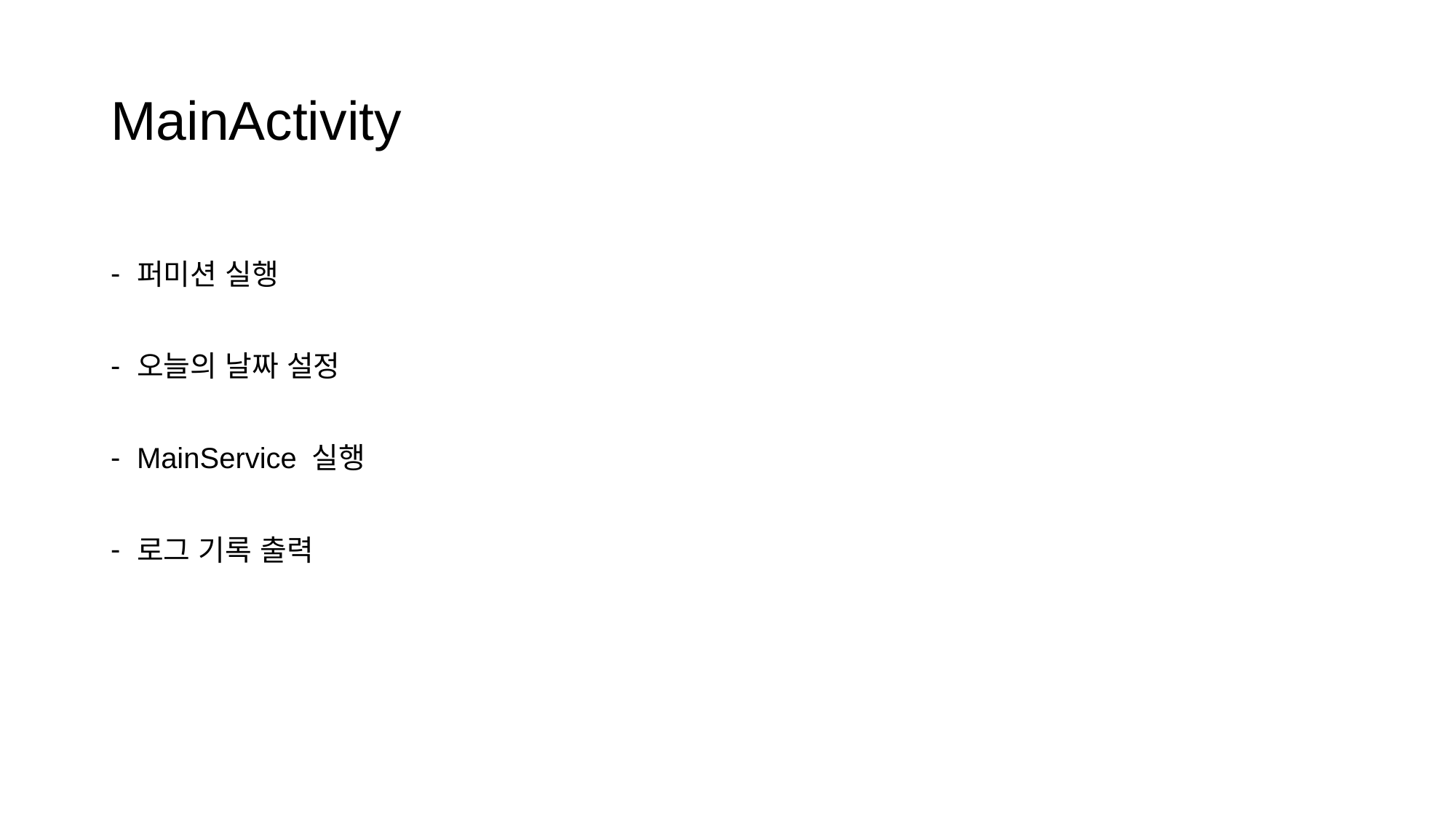

MainActivity
퍼미션 실행

오늘의 날짜 설정

MainService 실행

로그 기록 출력